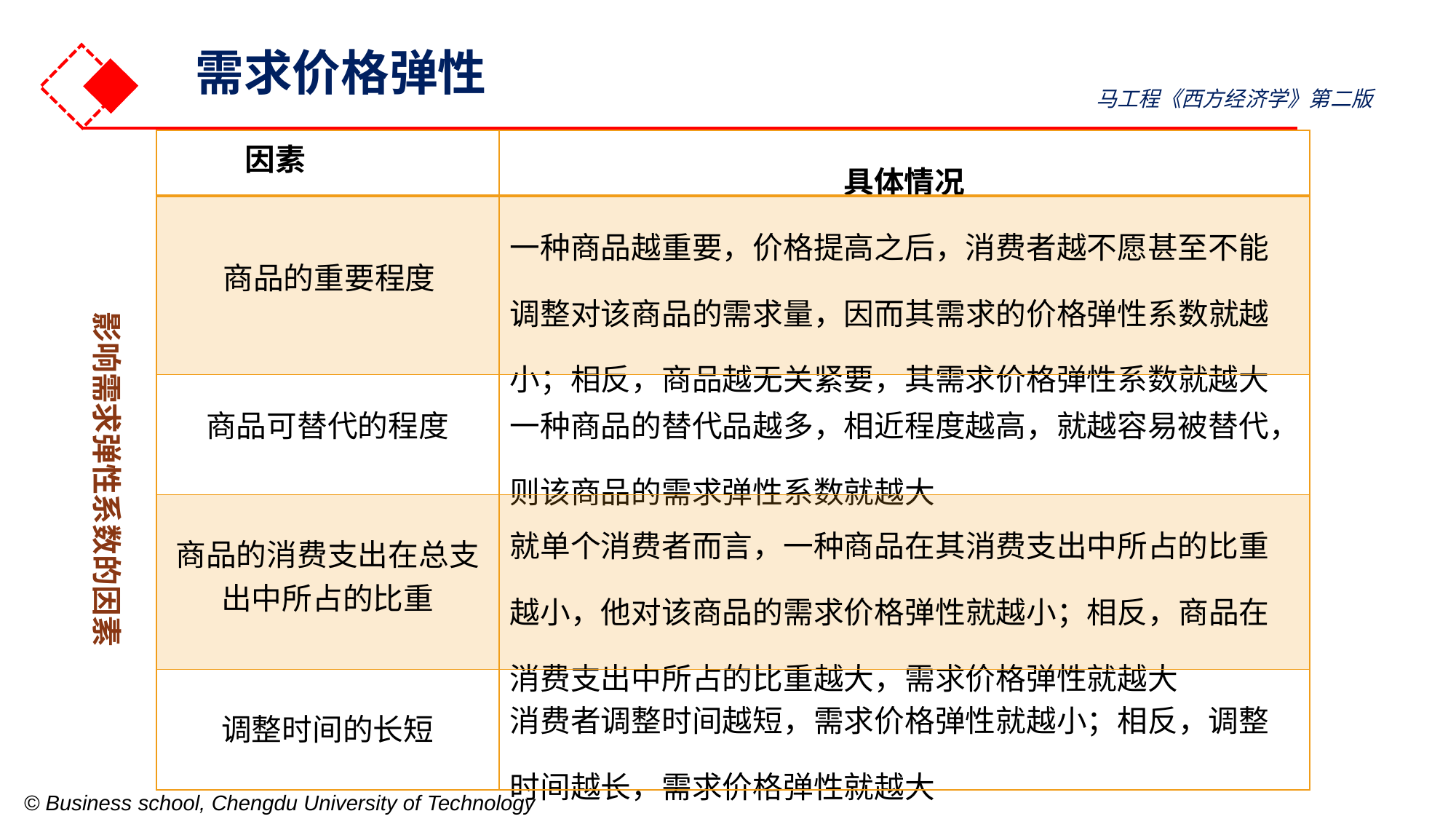

需求价格弹性

马工程《西方经济学》第二版
| 因素 | 具体情况 |
| --- | --- |
| 商品的重要程度 | 一种商品越重要，价格提高之后，消费者越不愿甚至不能调整对该商品的需求量，因而其需求的价格弹性系数就越小；相反，商品越无关紧要，其需求价格弹性系数就越大 |
| 商品可替代的程度 | 一种商品的替代品越多，相近程度越高，就越容易被替代，则该商品的需求弹性系数就越大 |
| 商品的消费支出在总支出中所占的比重 | 就单个消费者而言，一种商品在其消费支出中所占的比重越小，他对该商品的需求价格弹性就越小；相反，商品在消费支出中所占的比重越大，需求价格弹性就越大 |
| 调整时间的长短 | 消费者调整时间越短，需求价格弹性就越小；相反，调整时间越长，需求价格弹性就越大 |
影响需求弹性系数的因素